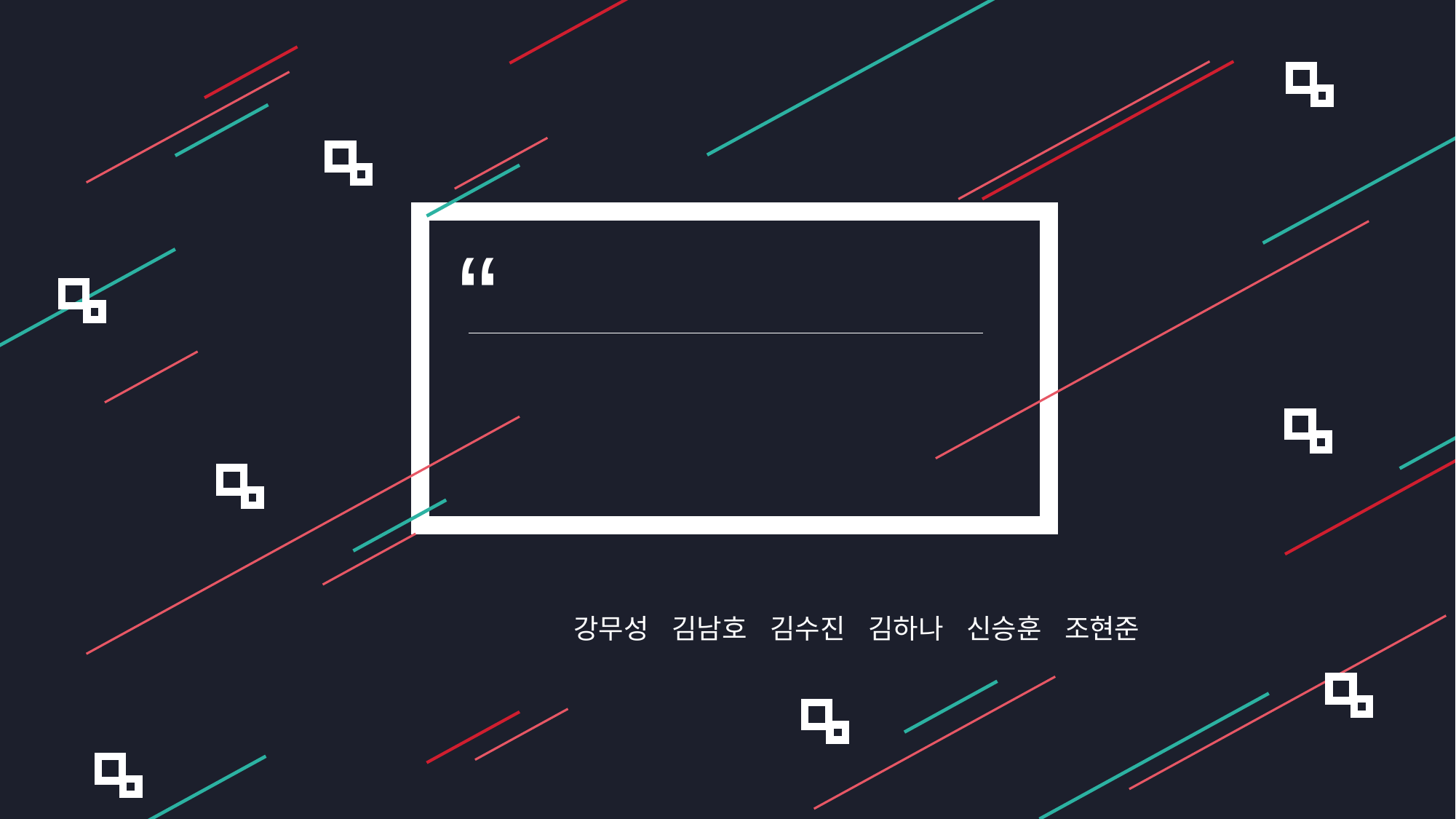

“
CREATE MOVIE
REVIEW HOMEPAGE
너의 영화는?
2018. 06. 18

[에너자이조]
강무성   김남호   김수진   김하나   신승훈   조현준